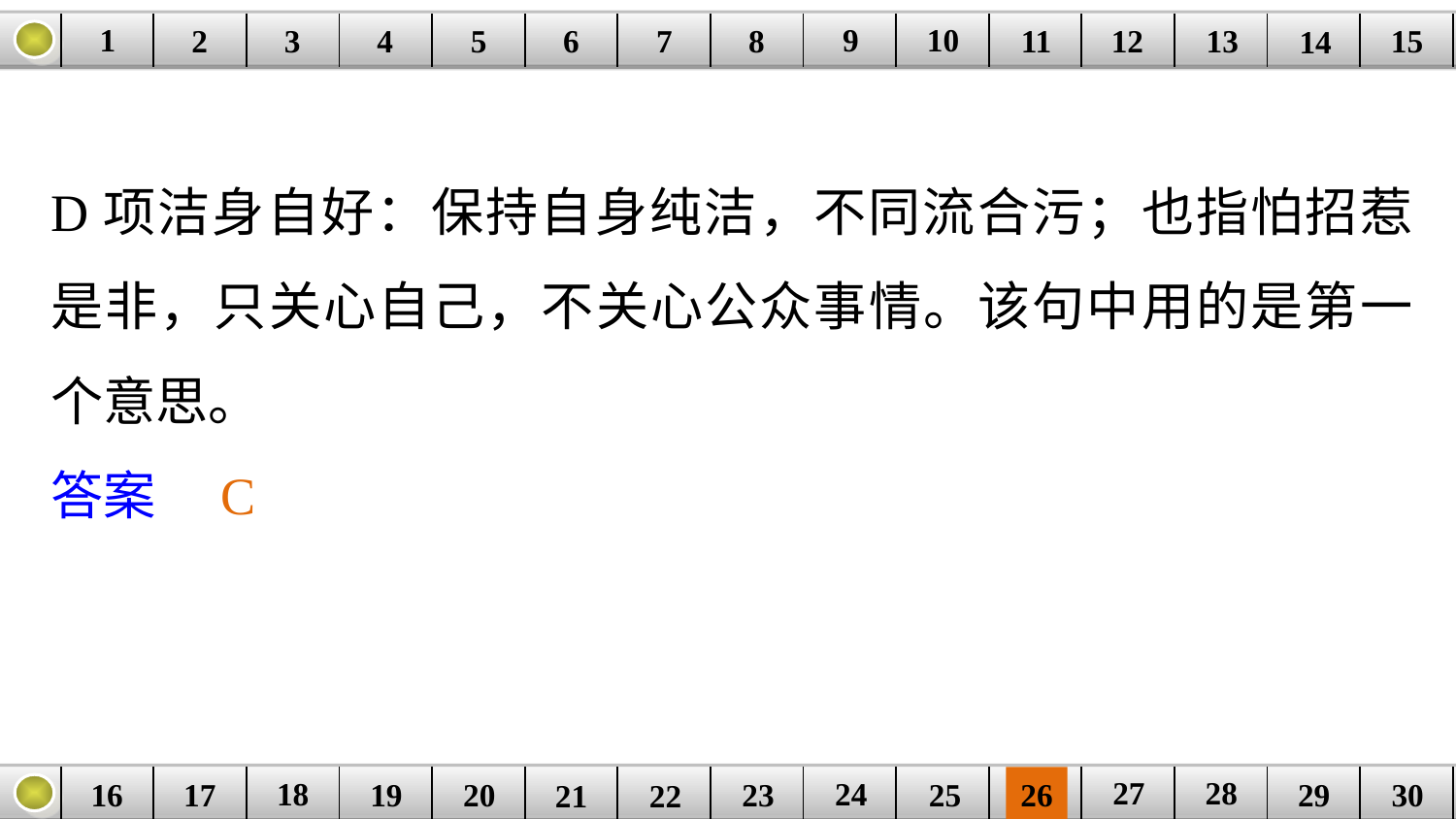

9
10
1
3
4
5
6
8
11
2
12
15
|  |  |  |  |  |  |  |  |  |  |  |  |  |  |  |
| --- | --- | --- | --- | --- | --- | --- | --- | --- | --- | --- | --- | --- | --- | --- |
7
13
14

D项洁身自好：保持自身纯洁，不同流合污；也指怕招惹是非，只关心自己，不关心公众事情。该句中用的是第一个意思。
答案　C

27
28
18
24
16
25
26
30
|  |  |  |  |  |  |  |  |  |  |  |  |  |  |  |
| --- | --- | --- | --- | --- | --- | --- | --- | --- | --- | --- | --- | --- | --- | --- |
23
17
19
20
29
21
22